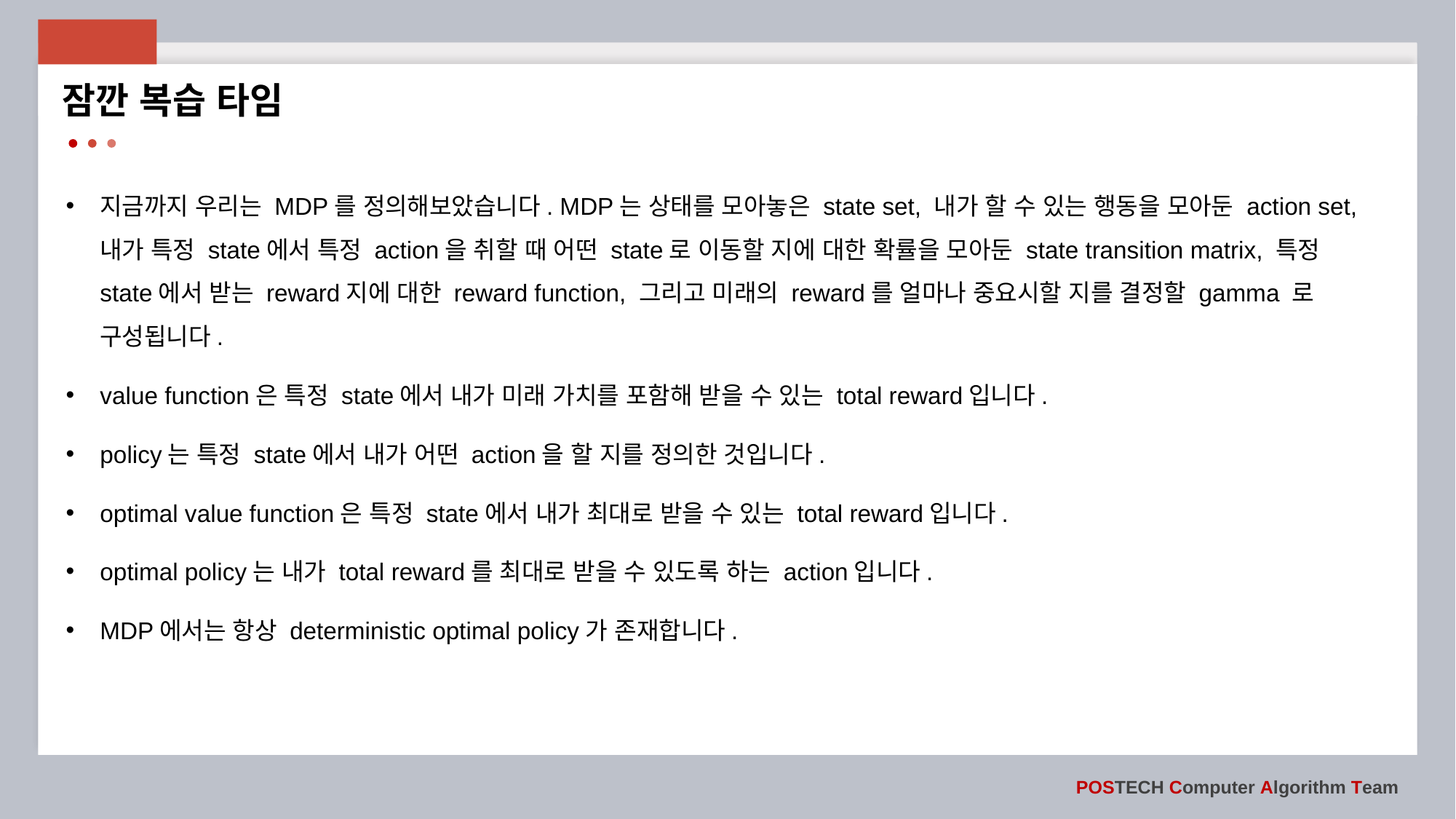

잠깐 복습 타임
지금까지 우리는 MDP를 정의해보았습니다. MDP는 상태를 모아놓은 state set, 내가 할 수 있는 행동을 모아둔 action set, 내가 특정 state에서 특정 action을 취할 때 어떤 state로 이동할 지에 대한 확률을 모아둔 state transition matrix, 특정 state에서 받는 reward지에 대한 reward function, 그리고 미래의 reward를 얼마나 중요시할 지를 결정할 gamma 로 구성됩니다.
value function은 특정 state에서 내가 미래 가치를 포함해 받을 수 있는 total reward입니다.
policy는 특정 state에서 내가 어떤 action을 할 지를 정의한 것입니다.
optimal value function은 특정 state에서 내가 최대로 받을 수 있는 total reward입니다.
optimal policy는 내가 total reward를 최대로 받을 수 있도록 하는 action입니다.
MDP에서는 항상 deterministic optimal policy가 존재합니다.